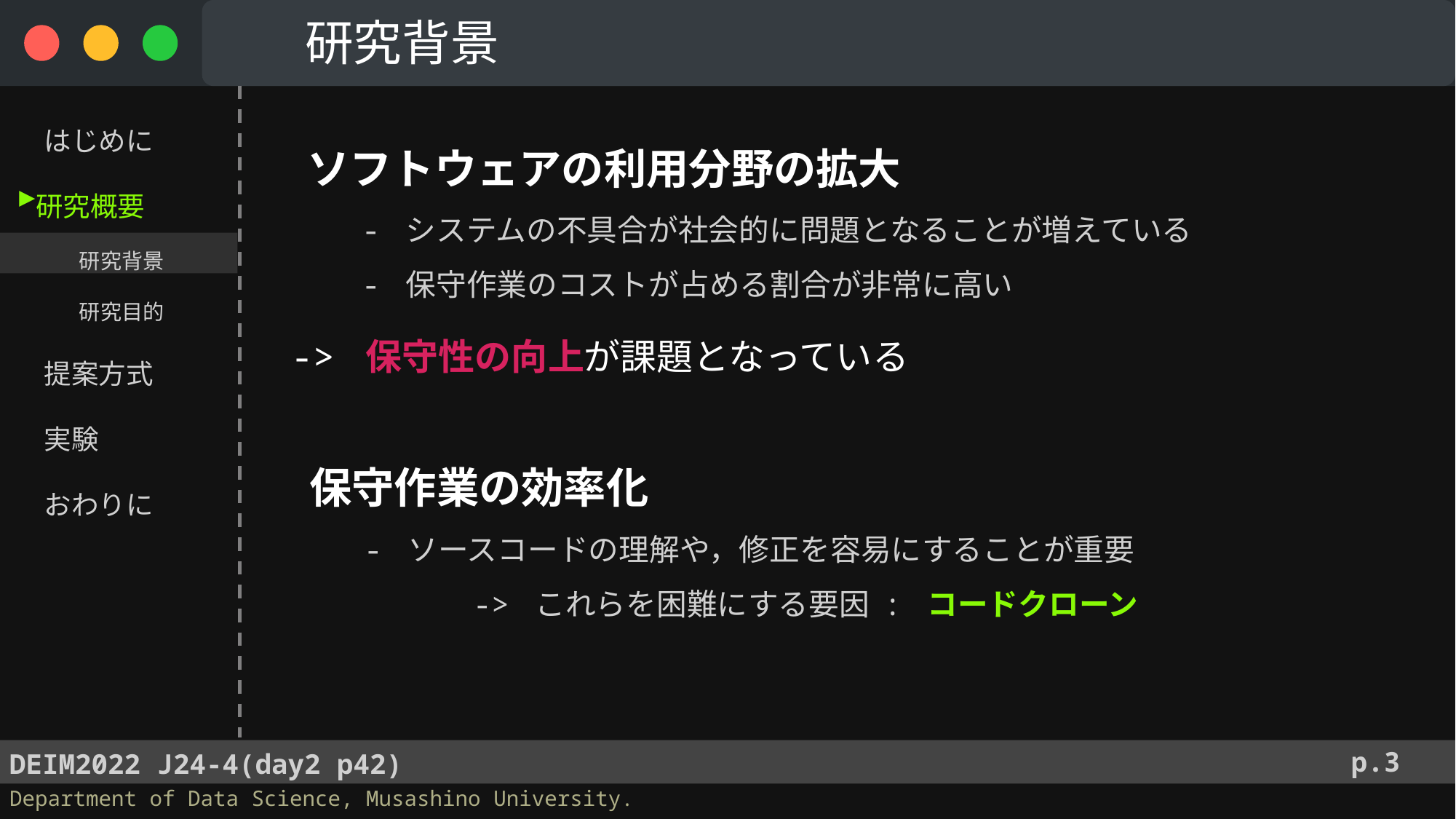

研究背景
　 はじめに
   研究概要
　　　 研究背景
　　　 研究目的
　 提案方式
　 実験
　 おわりに

ソフトウェアの利用分野の拡大
- システムの不具合が社会的に問題となることが増えている
- 保守作業のコストが占める割合が非常に高い
▶︎

-> 保守性の向上が課題となっている
保守作業の効率化
- ソースコードの理解や，修正を容易にすることが重要
	-> これらを困難にする要因 : コードクローン

p.3